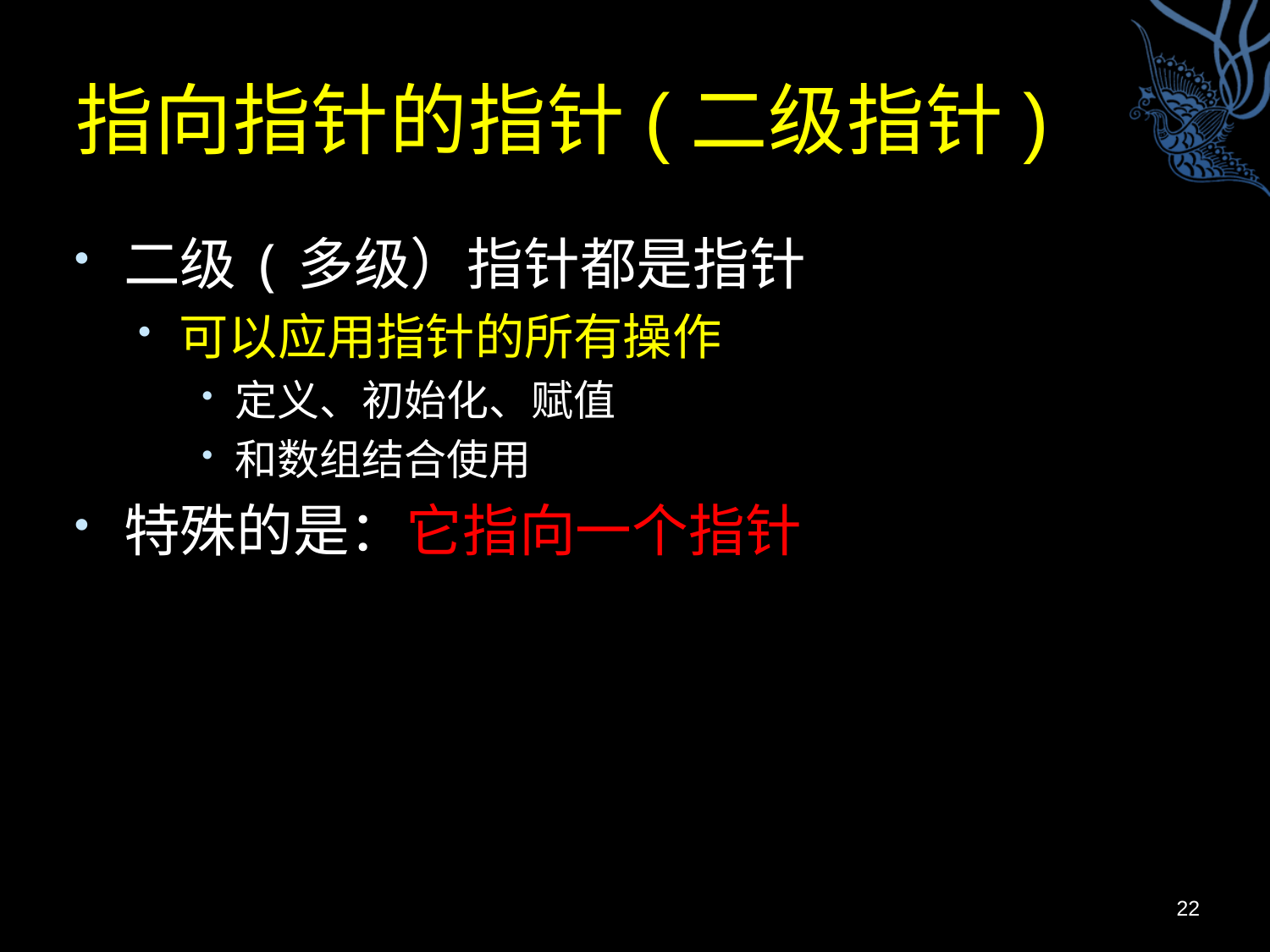

# 指向指针的指针(二级指针)
二级(多级）指针都是指针
可以应用指针的所有操作
定义、初始化、赋值
和数组结合使用
特殊的是：它指向一个指针
22